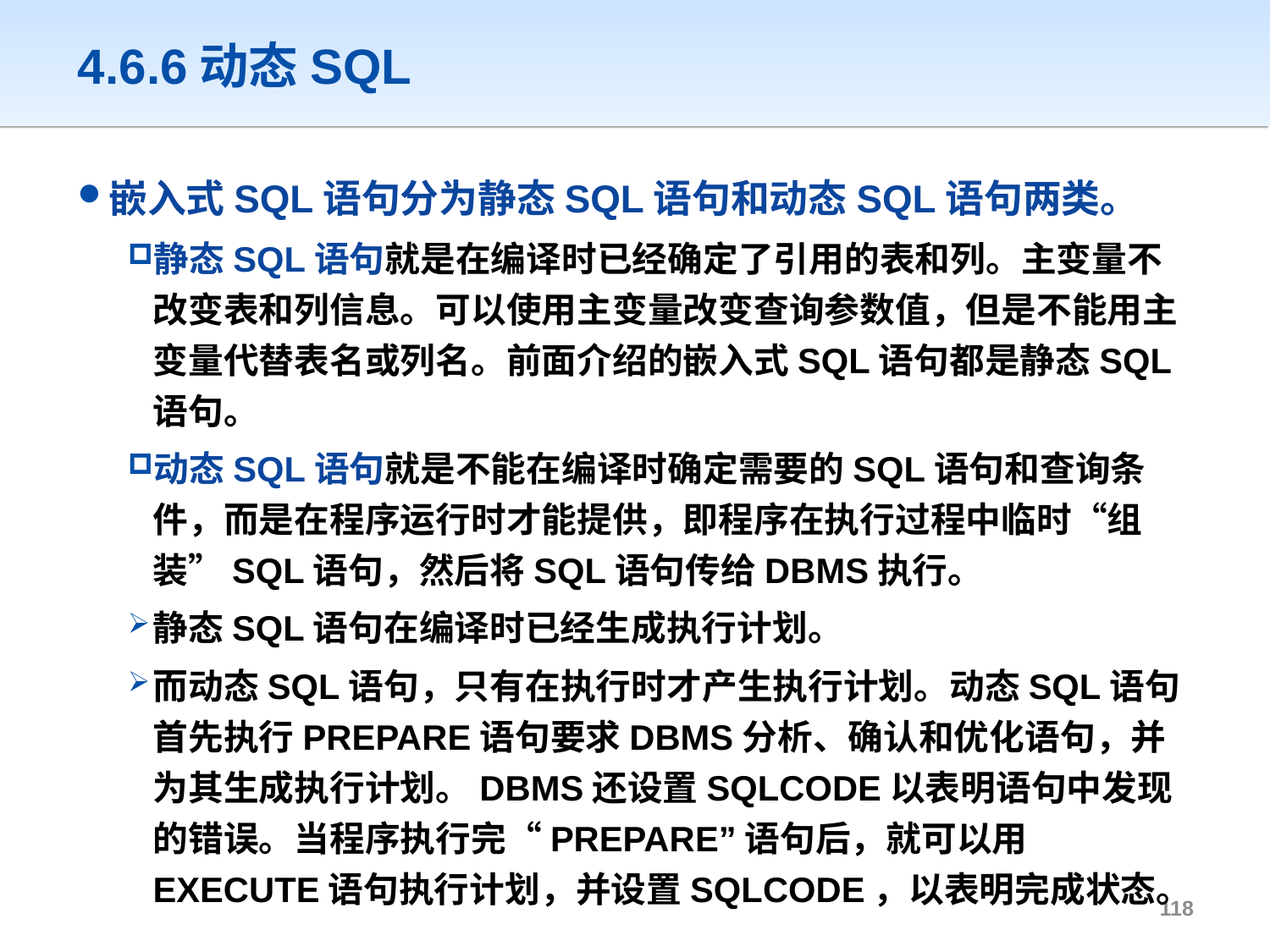

# 4.6.6动态SQL
嵌入式SQL语句分为静态SQL语句和动态SQL语句两类。
静态SQL语句就是在编译时已经确定了引用的表和列。主变量不改变表和列信息。可以使用主变量改变查询参数值，但是不能用主变量代替表名或列名。前面介绍的嵌入式SQL语句都是静态SQL语句。
动态SQL语句就是不能在编译时确定需要的SQL语句和查询条件，而是在程序运行时才能提供，即程序在执行过程中临时“组装”SQL语句，然后将SQL语句传给DBMS执行。
静态SQL语句在编译时已经生成执行计划。
而动态SQL语句，只有在执行时才产生执行计划。动态SQL语句首先执行PREPARE语句要求DBMS分析、确认和优化语句，并为其生成执行计划。DBMS还设置SQLCODE以表明语句中发现的错误。当程序执行完“PREPARE”语句后，就可以用EXECUTE语句执行计划，并设置SQLCODE，以表明完成状态。

118